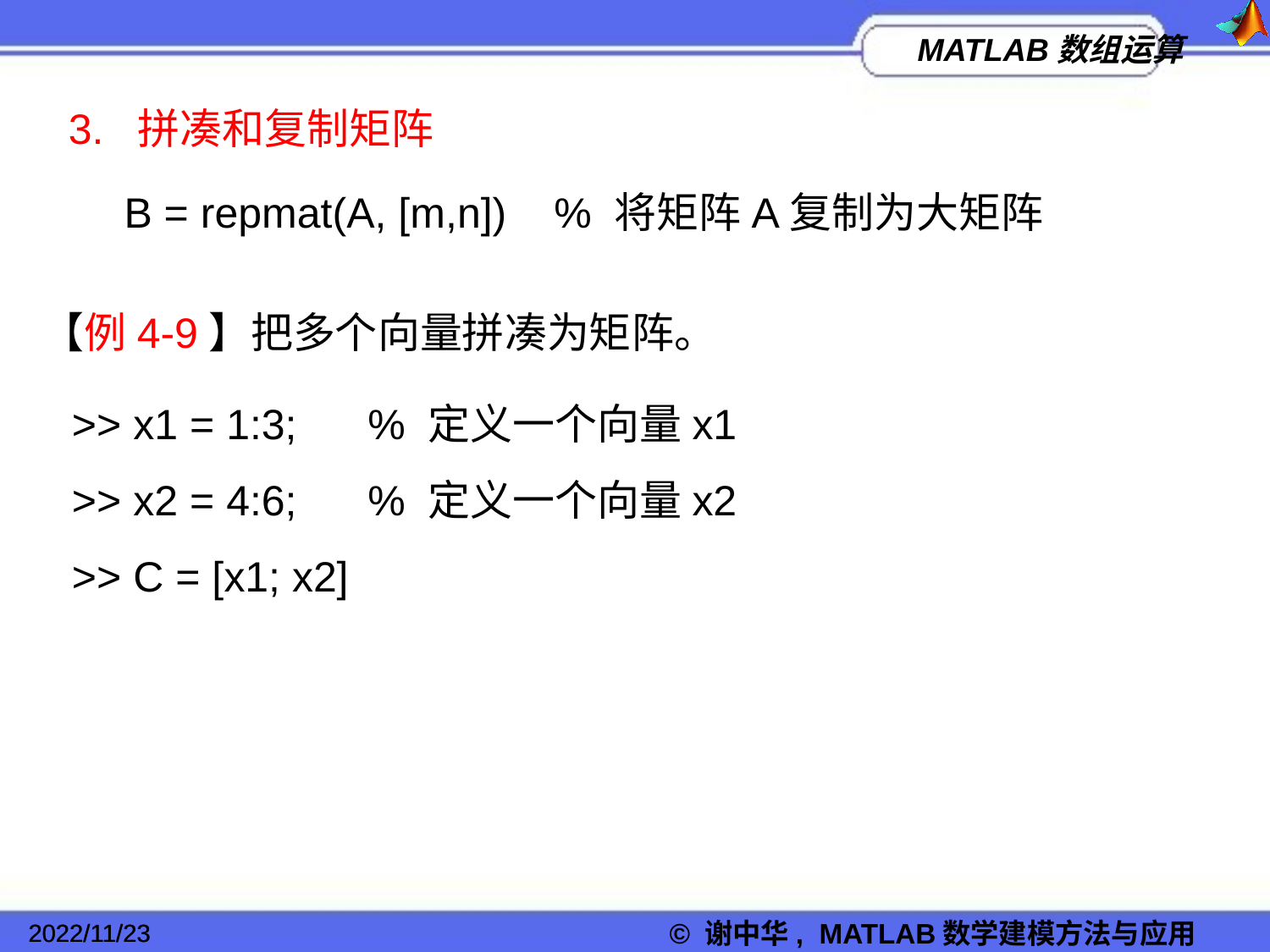

3.  拼凑和复制矩阵
B = repmat(A, [m,n])    % 将矩阵A复制为大矩阵
【例4-9】把多个向量拼凑为矩阵。
>> x1 = 1:3;      % 定义一个向量x1
>> x2 = 4:6;      % 定义一个向量x2
>> C = [x1; x2]
2022/11/23
© 谢中华,  MATLAB数学建模方法与应用